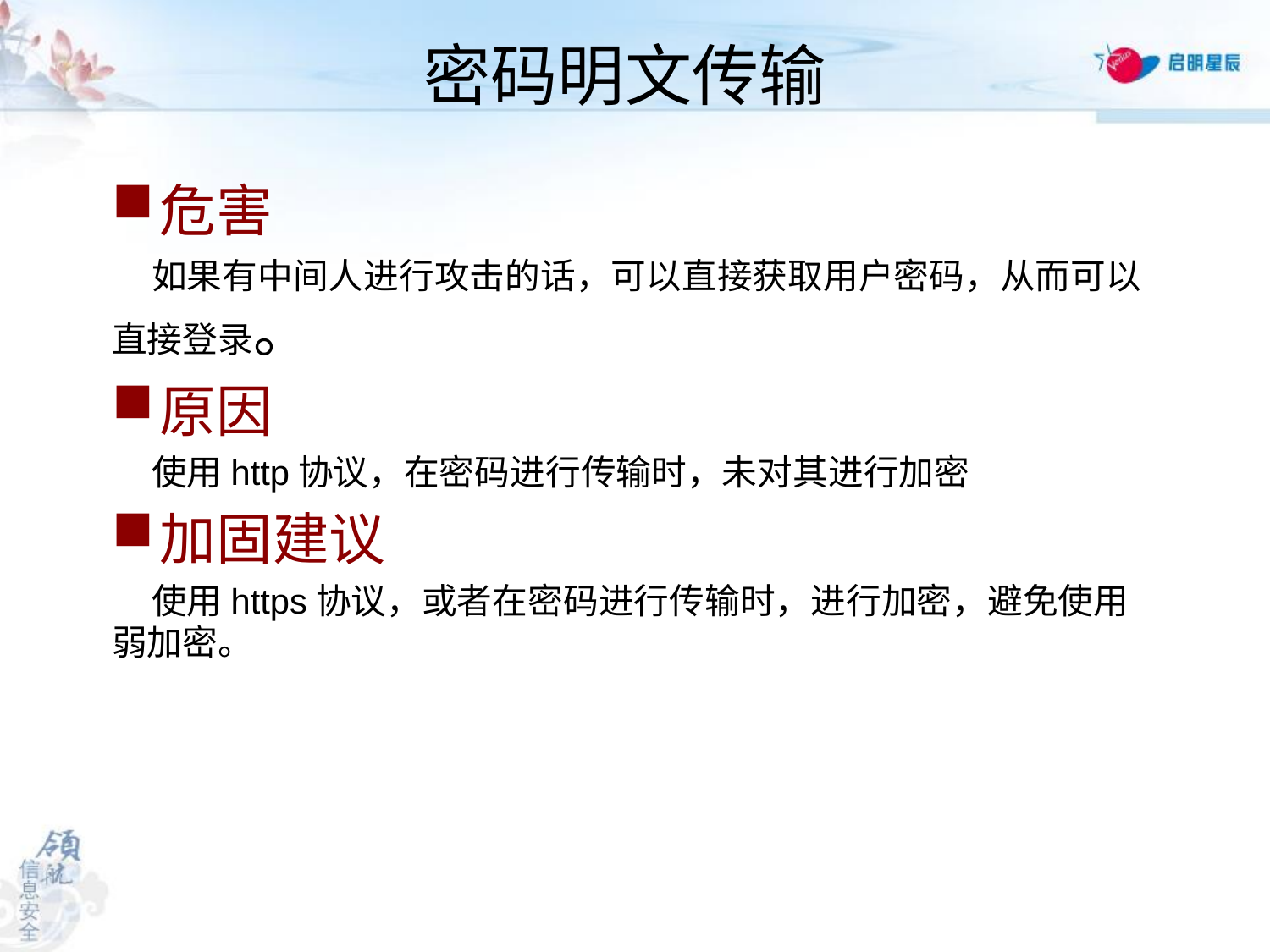

# 密码明文传输
危害
    如果有中间人进行攻击的话，可以直接获取用户密码，从而可以直接登录。
原因
    使用http协议，在密码进行传输时，未对其进行加密
加固建议
    使用https协议，或者在密码进行传输时，进行加密，避免使用弱加密。